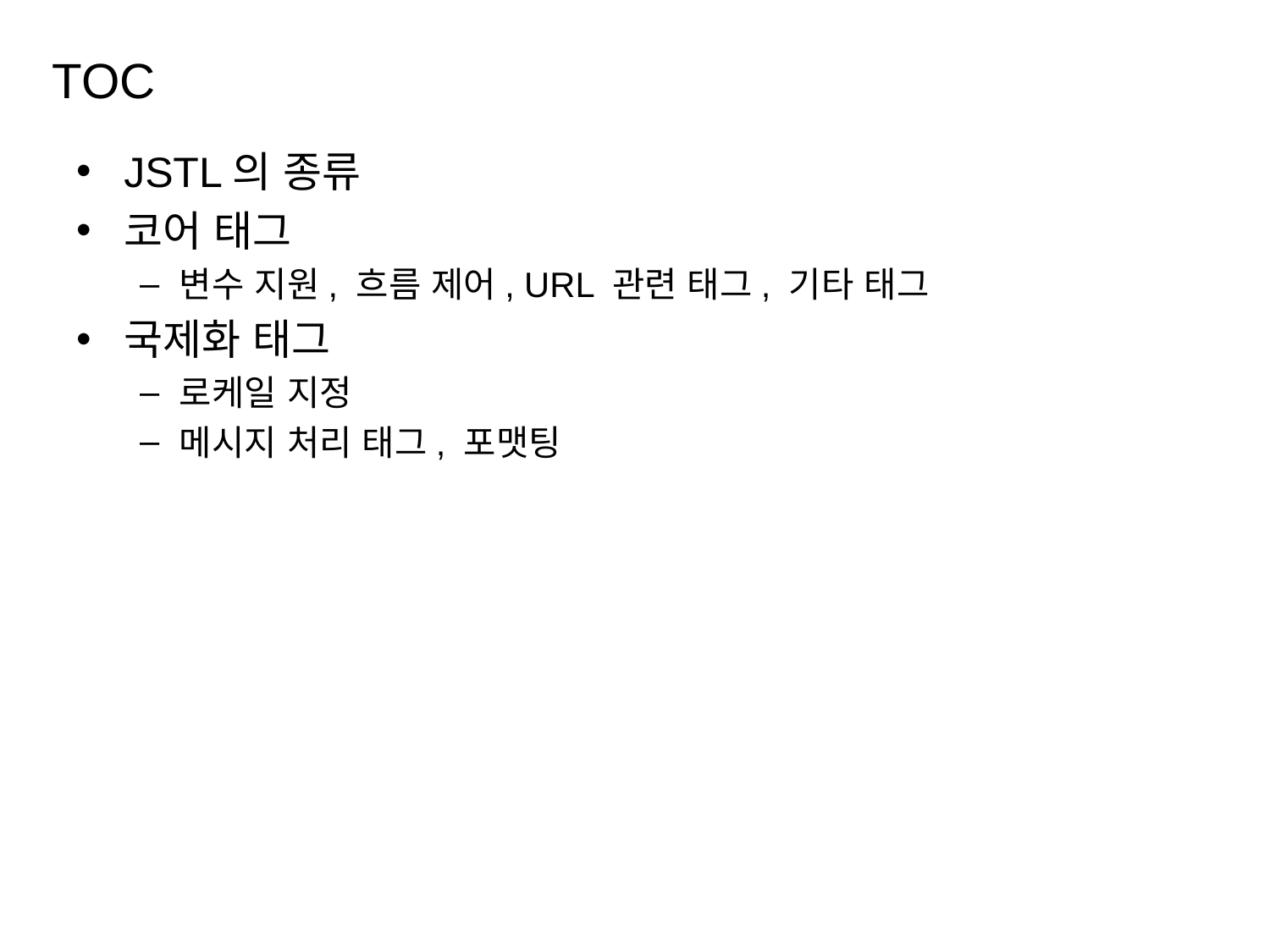

# TOC
JSTL의 종류
코어 태그
변수 지원, 흐름 제어, URL 관련 태그, 기타 태그
국제화 태그
로케일 지정
메시지 처리 태그, 포맷팅